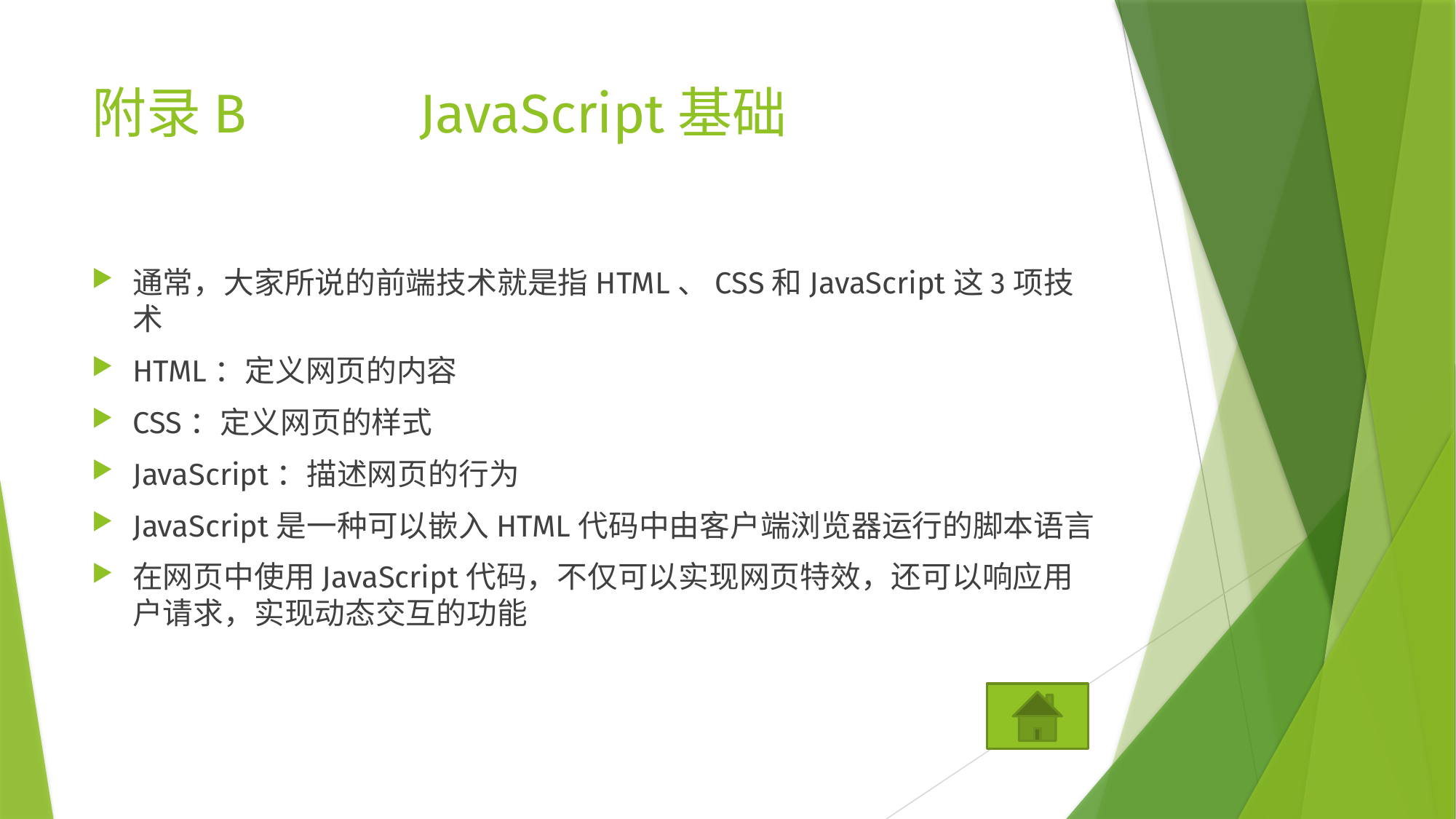

# 附录B		JavaScript基础
通常，大家所说的前端技术就是指HTML、CSS和JavaScript这3项技术
HTML：定义网页的内容
CSS：定义网页的样式
JavaScript：描述网页的行为
JavaScript是一种可以嵌入HTML代码中由客户端浏览器运行的脚本语言
在网页中使用JavaScript代码，不仅可以实现网页特效，还可以响应用户请求，实现动态交互的功能